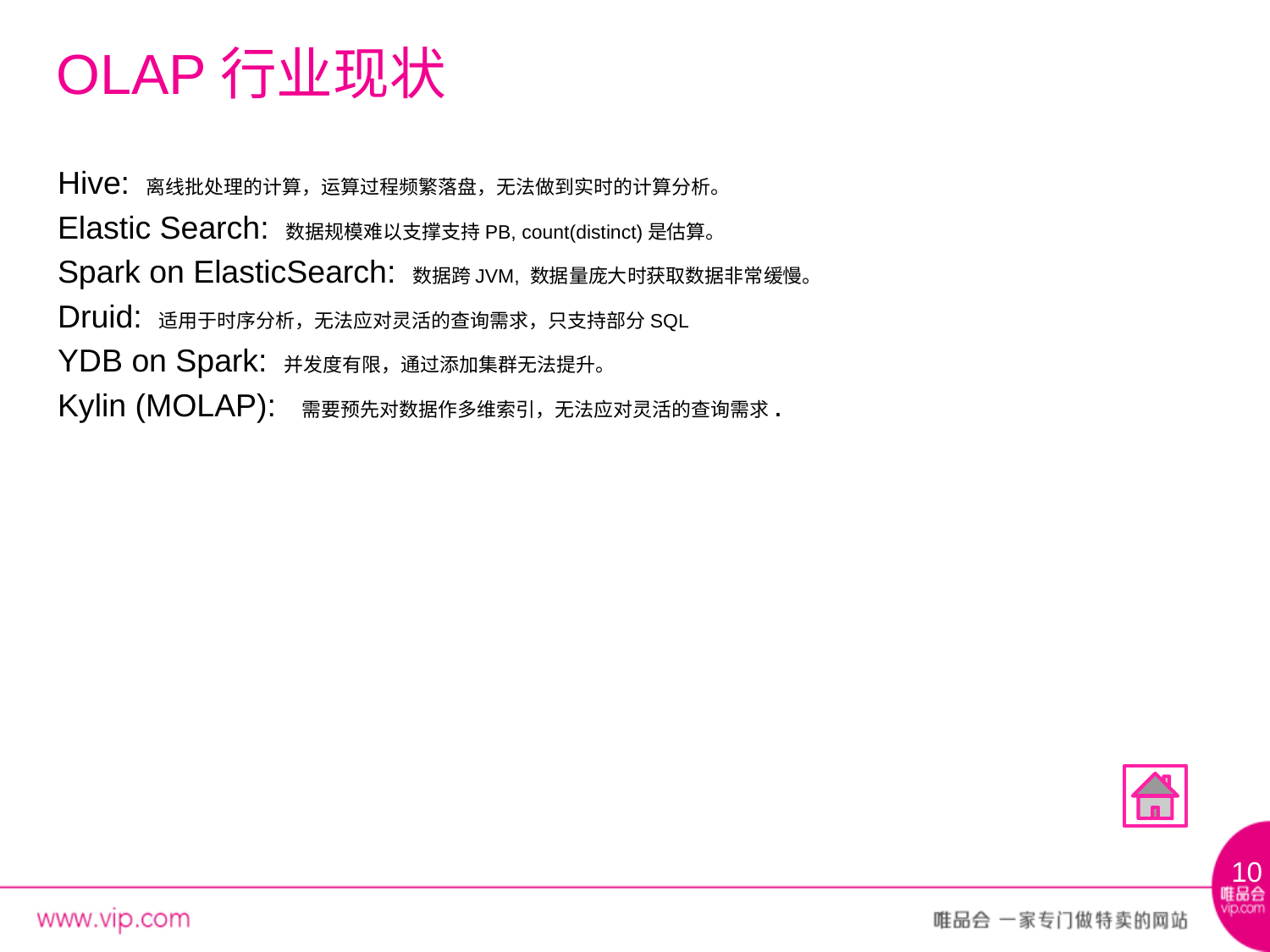

# OLAP行业现状
Hive: 离线批处理的计算，运算过程频繁落盘，无法做到实时的计算分析。
Elastic Search: 数据规模难以支撑支持PB, count(distinct)是估算。
Spark on ElasticSearch: 数据跨JVM, 数据量庞大时获取数据非常缓慢。
Druid: 适用于时序分析，无法应对灵活的查询需求，只支持部分SQL
YDB on Spark: 并发度有限，通过添加集群无法提升。
Kylin (MOLAP):  需要预先对数据作多维索引，无法应对灵活的查询需求.